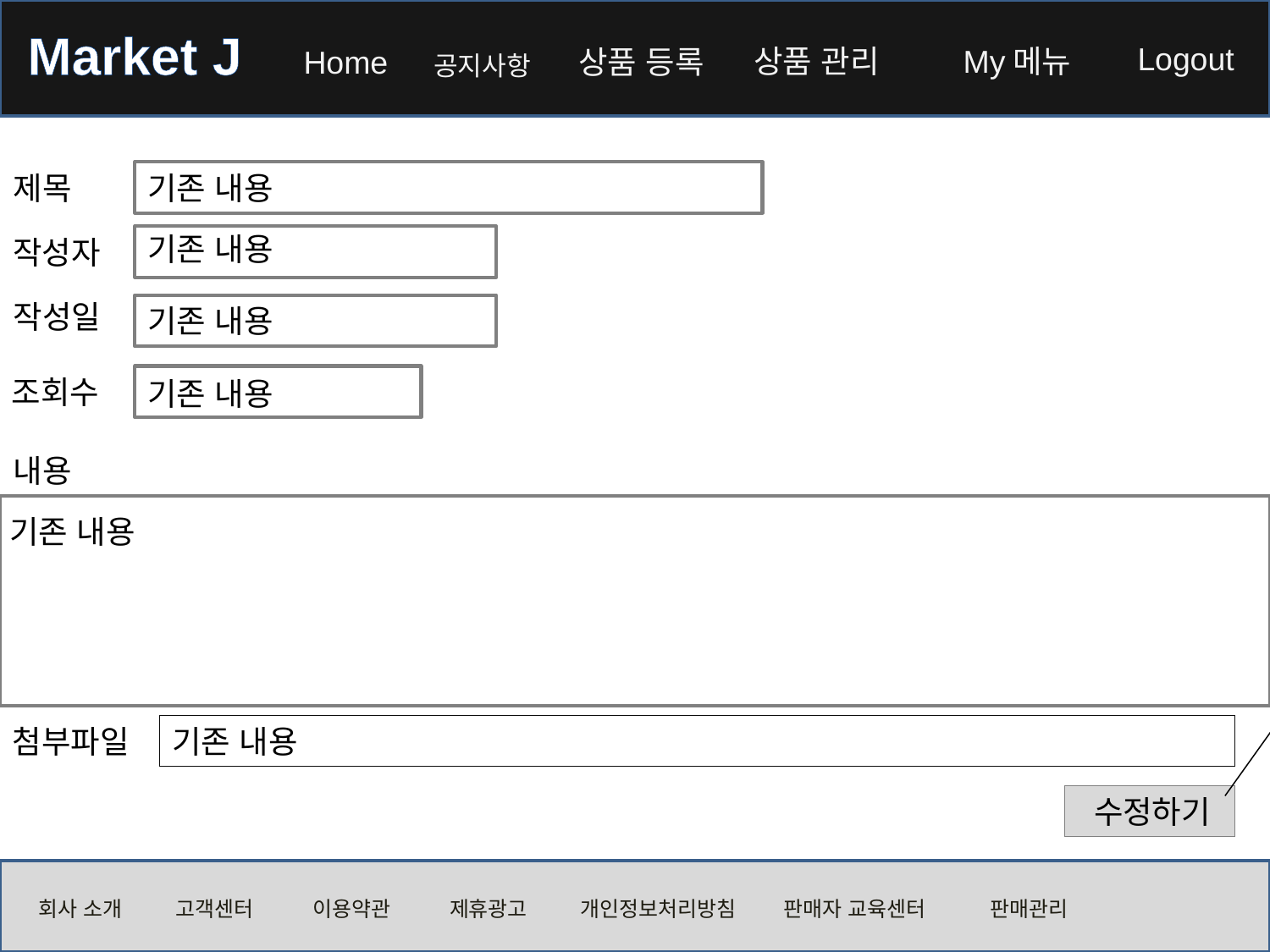

Market J
Logout
상품 관리
My메뉴
Home
상품 등록
공지사항

회사 소개         고객센터          이용약관          제휴광고         개인정보처리방침        판매자 교육센터           판매관리
상품 수정 클릭 시
제목

작성자

작성일

조회수

내용

첨부파일
기존 내용

기존 내용
기존 내용
기존 내용
기존 내용
기존 내용
클릭 시
게시글 내용 변경 후
상품 관리 페이지로 이동
 수정하기